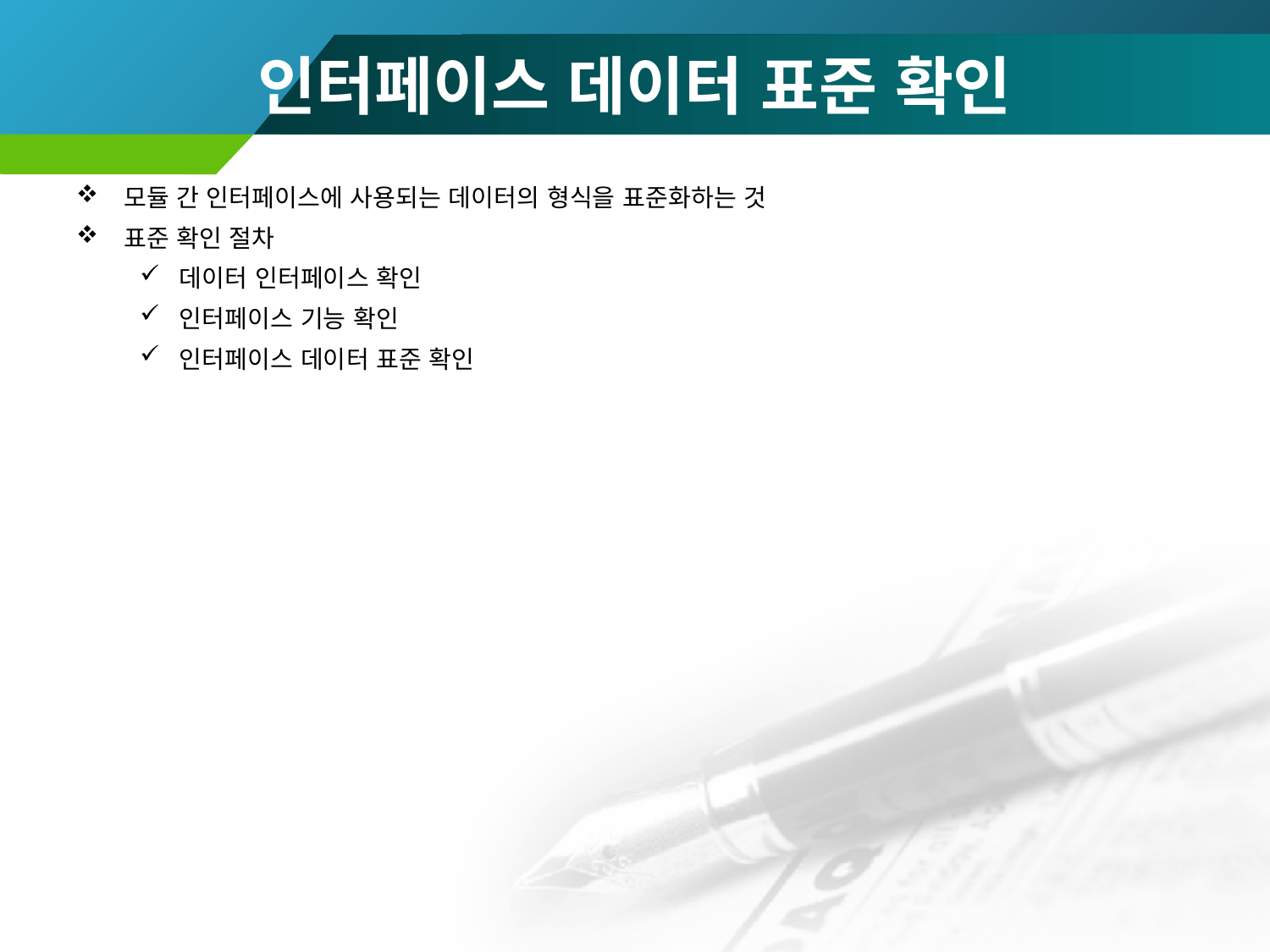

# 인터페이스 데이터 표준 확인
모듈 간 인터페이스에 사용되는 데이터의 형식을 표준화하는 것
표준 확인 절차
데이터 인터페이스 확인
인터페이스 기능 확인
인터페이스 데이터 표준 확인